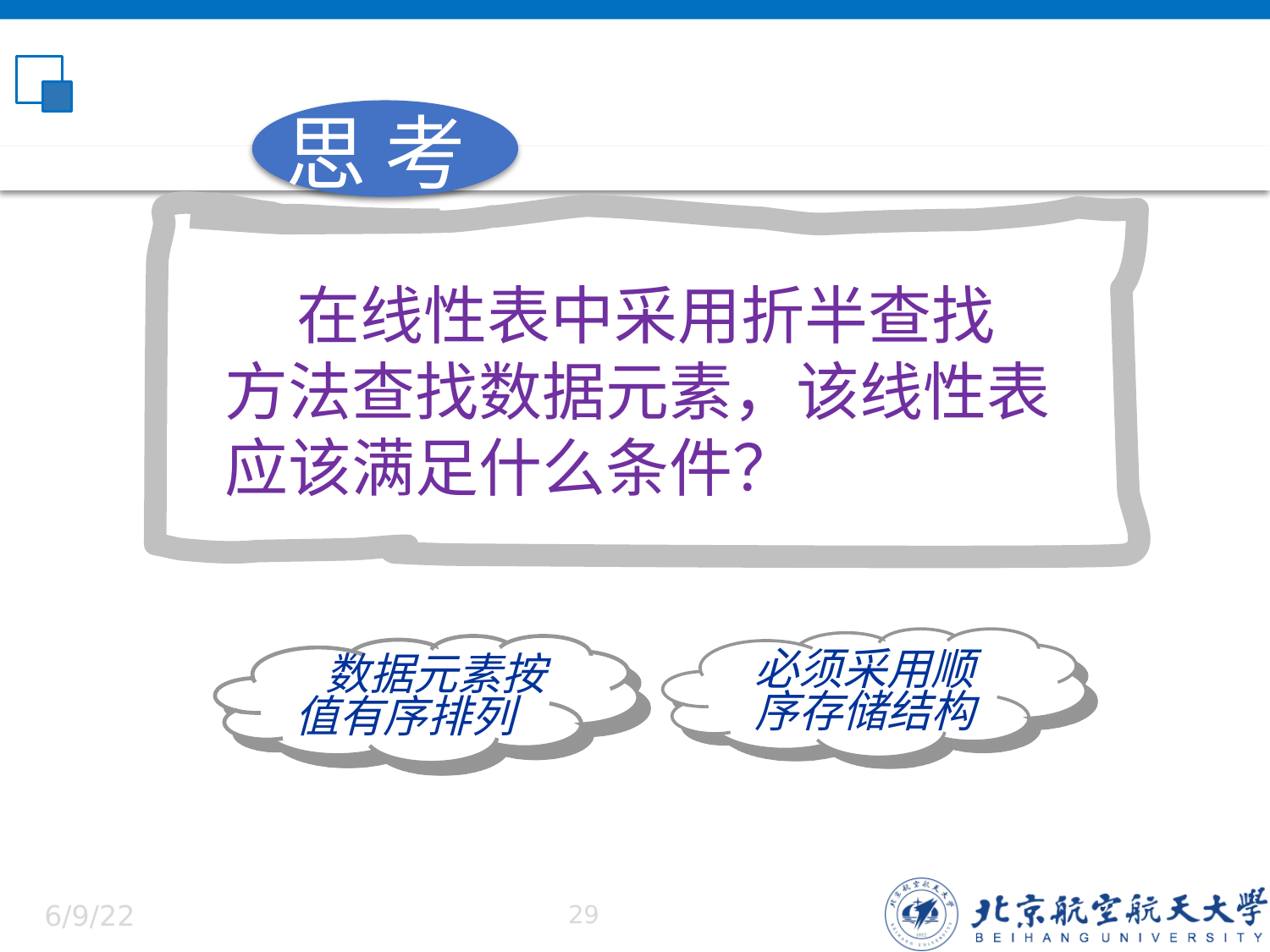

思 考

    在线性表中采用折半查找
方法查找数据元素，该线性表
应该满足什么条件？

必须采用顺
序存储结构

  数据元素按
值有序排列
6/9/22
29